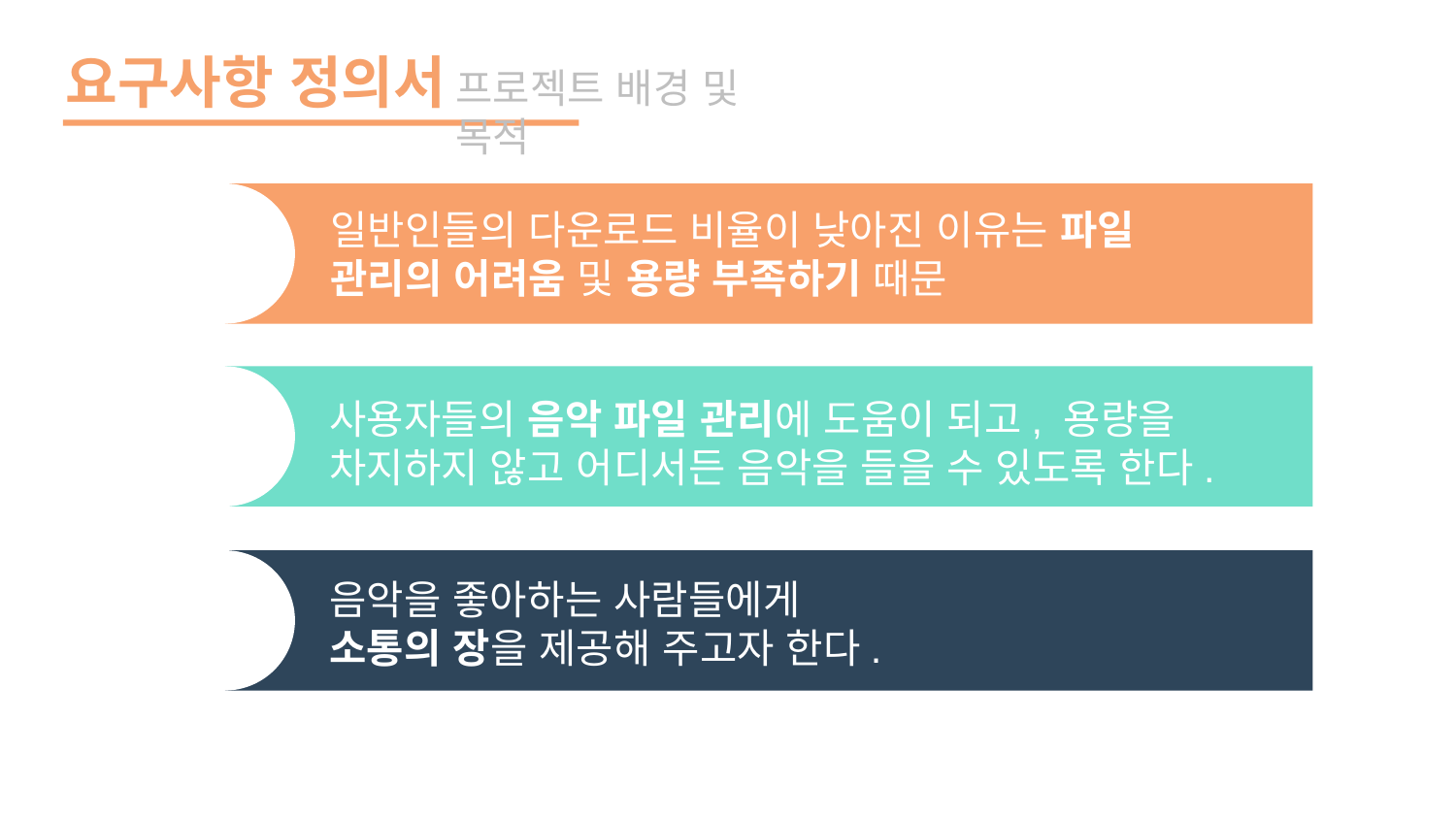

요구사항 정의서
프로젝트 배경 및 목적

일반인들의 다운로드 비율이 낮아진 이유는 파일 관리의 어려움 및 용량 부족하기 때문

사용자들의 음악 파일 관리에 도움이 되고, 용량을 차지하지 않고 어디서든 음악을 들을 수 있도록 한다.

음악을 좋아하는 사람들에게
소통의 장을 제공해 주고자 한다.